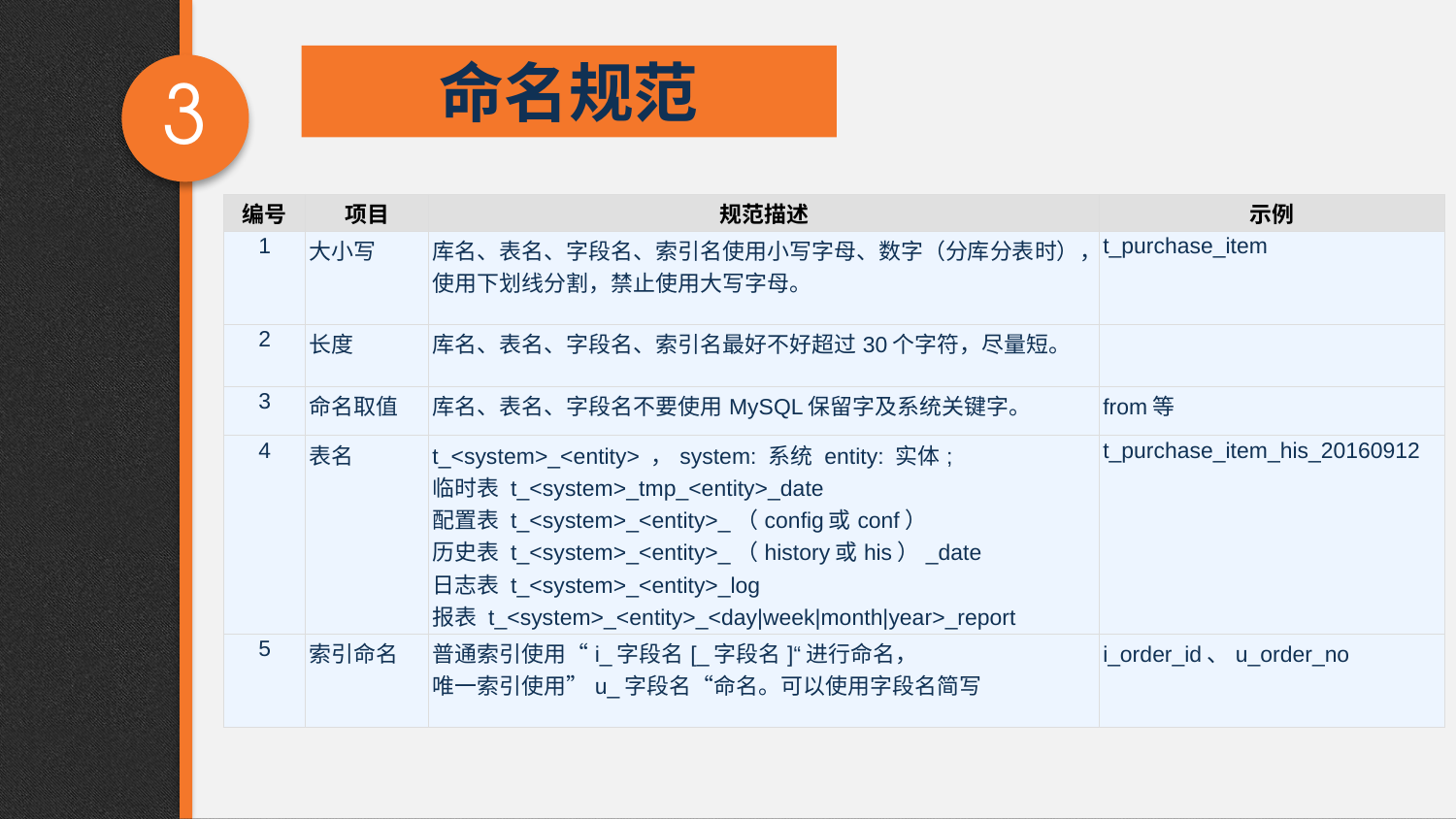

命名规范
3

| 编号 | 项目 | 规范描述 | 示例 |
| --- | --- | --- | --- |
| 1 | 大小写 | 库名、表名、字段名、索引名使用小写字母、数字（分库分表时），使用下划线分割，禁止使用大写字母。 | t\_purchase\_item |
| 2 | 长度 | 库名、表名、字段名、索引名最好不好超过30个字符，尽量短。 |  |
| 3 | 命名取值 | 库名、表名、字段名不要使用MySQL保留字及系统关键字。 | from等 |
| 4 | 表名 | t\_<system>\_<entity> ，system: 系统 entity: 实体; 临时表 t\_<system>\_tmp\_<entity>\_date 配置表 t\_<system>\_<entity>\_（config或conf） 历史表 t\_<system>\_<entity>\_（history或his）\_date 日志表 t\_<system>\_<entity>\_log 报表 t\_<system>\_<entity>\_<day|week|month|year>\_report | t\_purchase\_item\_his\_20160912 |
| 5 | 索引命名 | 普通索引使用“i\_字段名[\_字段名]“进行命名， 唯一索引使用”u\_字段名“命名。可以使用字段名简写 | i\_order\_id、u\_order\_no |